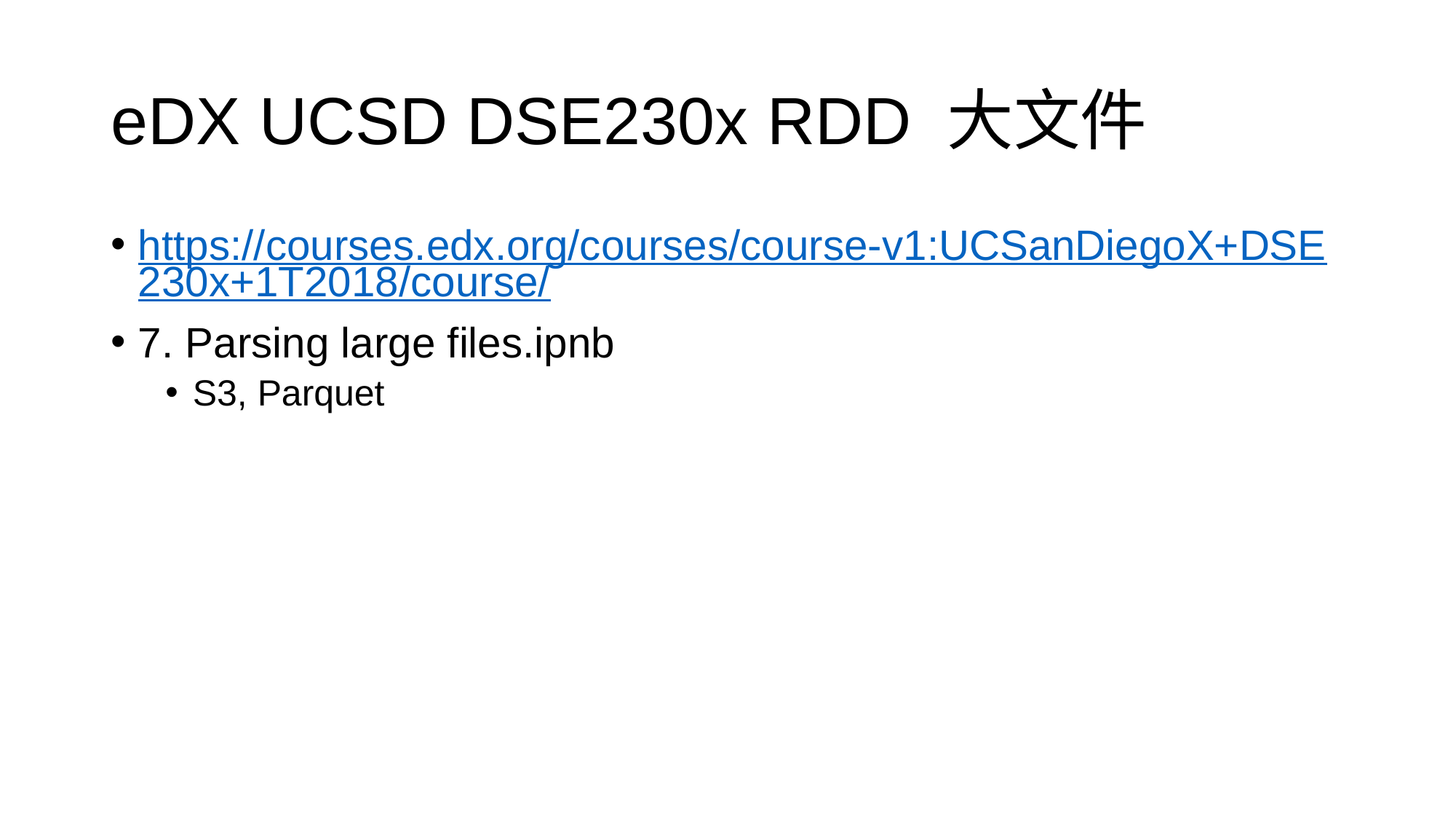

# eDX UCSD DSE230x RDD 大文件
https://courses.edx.org/courses/course-v1:UCSanDiegoX+DSE230x+1T2018/course/
7. Parsing large files.ipnb
S3, Parquet